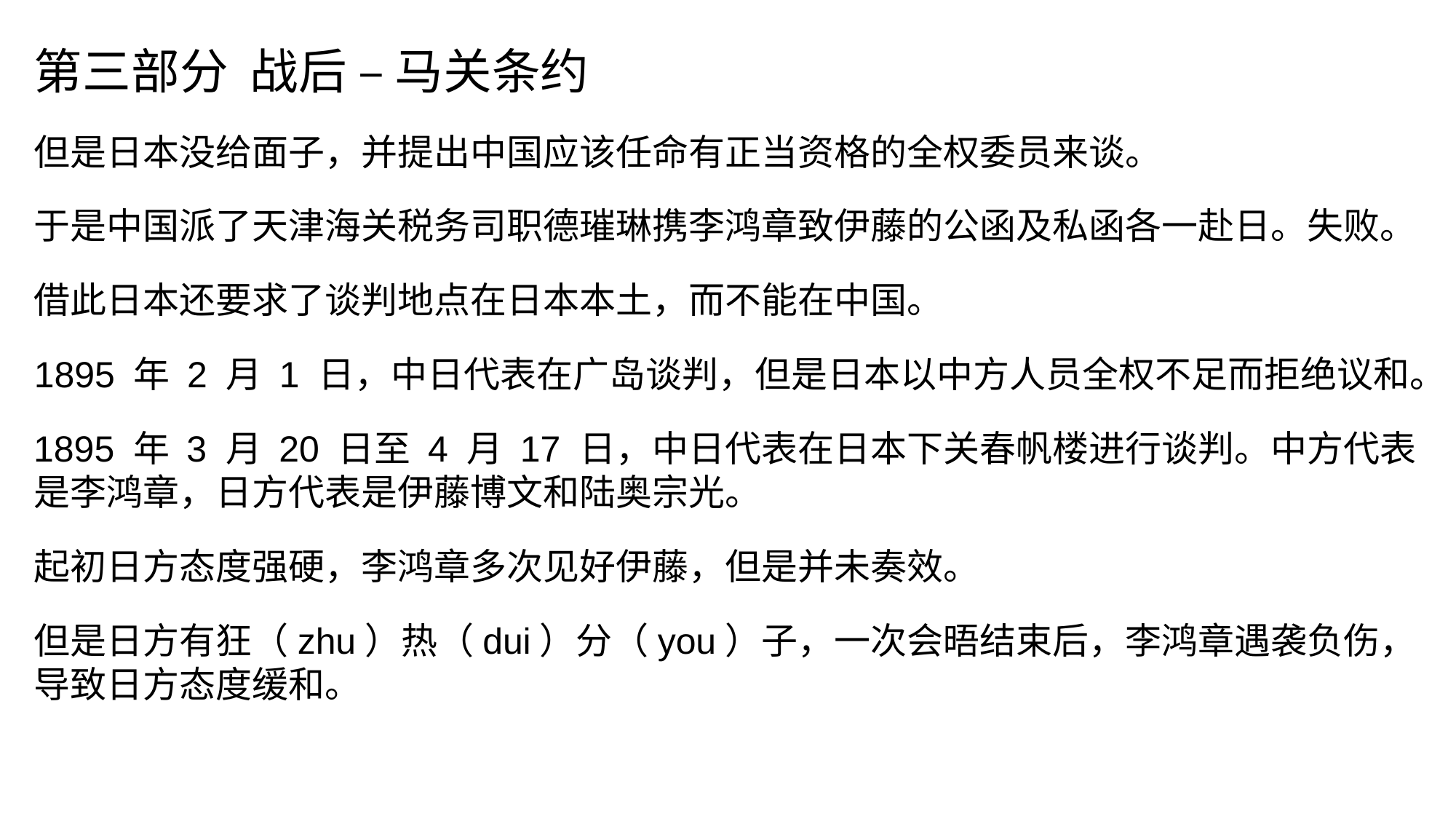

第三部分  战后 – 马关条约
但是日本没给面子，并提出中国应该任命有正当资格的全权委员来谈。
于是中国派了天津海关税务司职德璀琳携李鸿章致伊藤的公函及私函各一赴日。失败。
借此日本还要求了谈判地点在日本本土，而不能在中国。
1895 年 2 月 1 日，中日代表在广岛谈判，但是日本以中方人员全权不足而拒绝议和。
1895 年 3 月 20 日至 4 月 17 日，中日代表在日本下关春帆楼进行谈判。中方代表是李鸿章，日方代表是伊藤博文和陆奥宗光。
起初日方态度强硬，李鸿章多次见好伊藤，但是并未奏效。
但是日方有狂（zhu）热（dui）分（you）子，一次会晤结束后，李鸿章遇袭负伤，导致日方态度缓和。